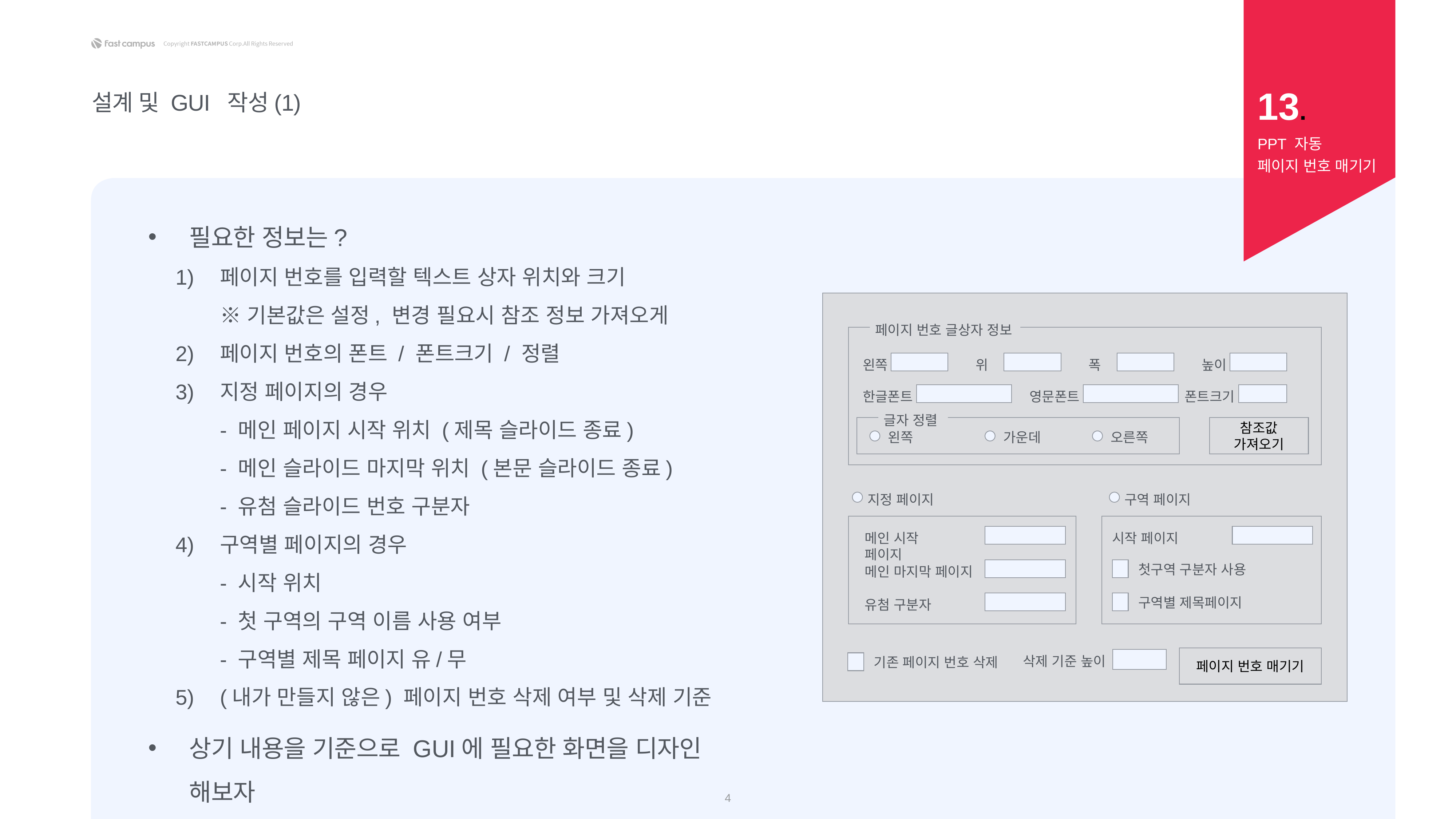

13.
설계 및 GUI  작성(1)
PPT 자동
페이지 번호 매기기
필요한 정보는?
페이지 번호를 입력할 텍스트 상자 위치와 크기
※ 기본값은 설정, 변경 필요시 참조 정보 가져오게
페이지 번호의 폰트 / 폰트크기 / 정렬
지정 페이지의 경우
- 메인 페이지 시작 위치 (제목 슬라이드 종료)
- 메인 슬라이드 마지막 위치 (본문 슬라이드 종료)
- 유첨 슬라이드 번호 구분자
구역별 페이지의 경우
- 시작 위치
- 첫 구역의 구역 이름 사용 여부
- 구역별 제목 페이지 유/무
(내가 만들지 않은) 페이지 번호 삭제 여부 및 삭제 기준
상기 내용을 기준으로 GUI에 필요한 화면을 디자인 해보자

페이지 번호 글상자 정보

왼쪽

위

폭

높이

폰트크기
한글폰트
영문폰트
글자 정렬

참조값 가져오기
왼쪽
가운데
오른쪽

지정 페이지
구역 페이지

메인 시작 페이지
시작 페이지
첫구역 구분자 사용

메인 마지막 페이지
구역별 제목페이지

유첨 구분자
페이지 번호 매기기

삭제 기준 높이
기존 페이지 번호 삭제

4